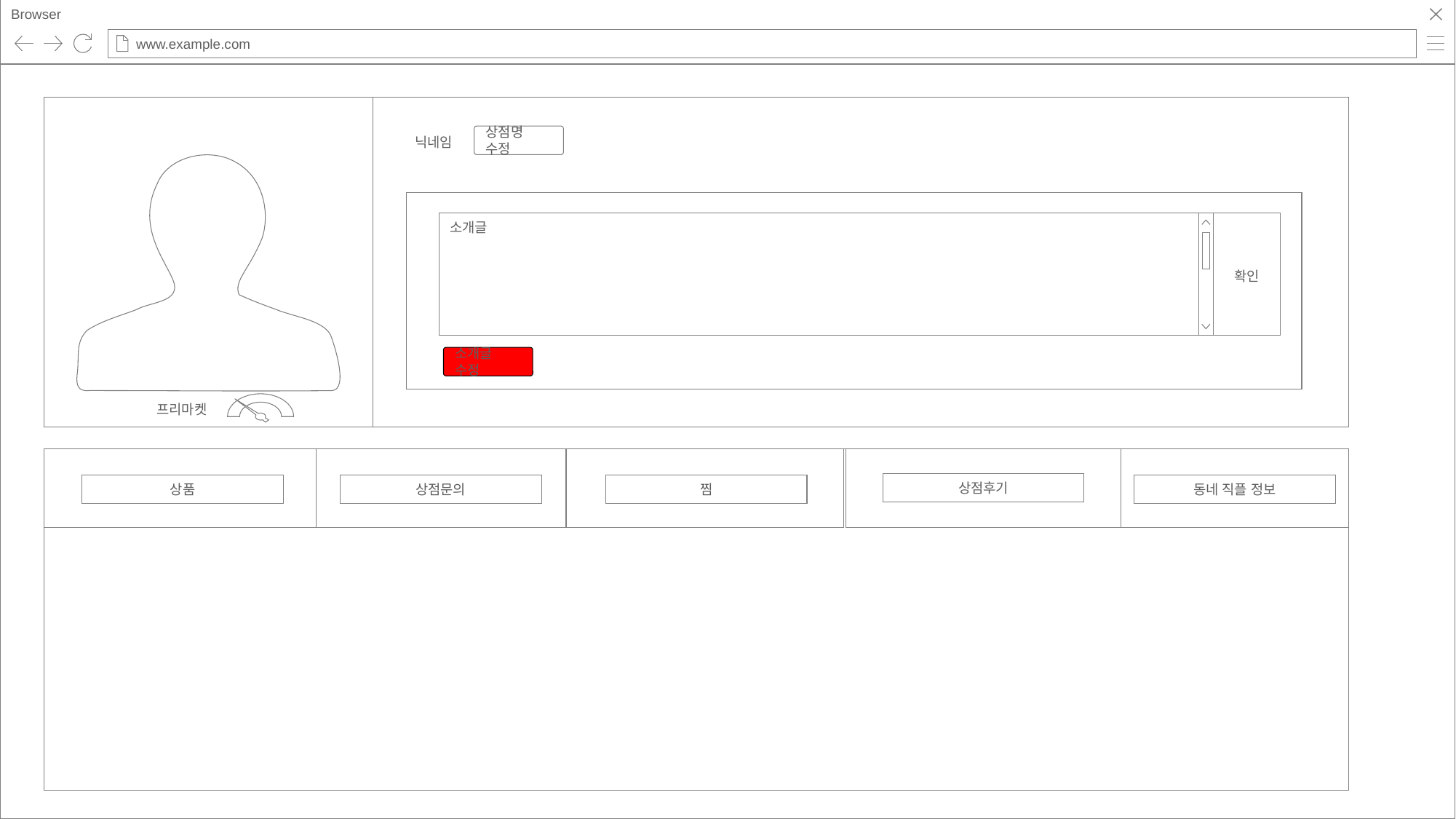

Browser

www.example.com

상점명 수정
닉네임

확인
소개글

소개글 수정

프리마켓

상점후기
상품
상점문의
찜
동네 직플 정보